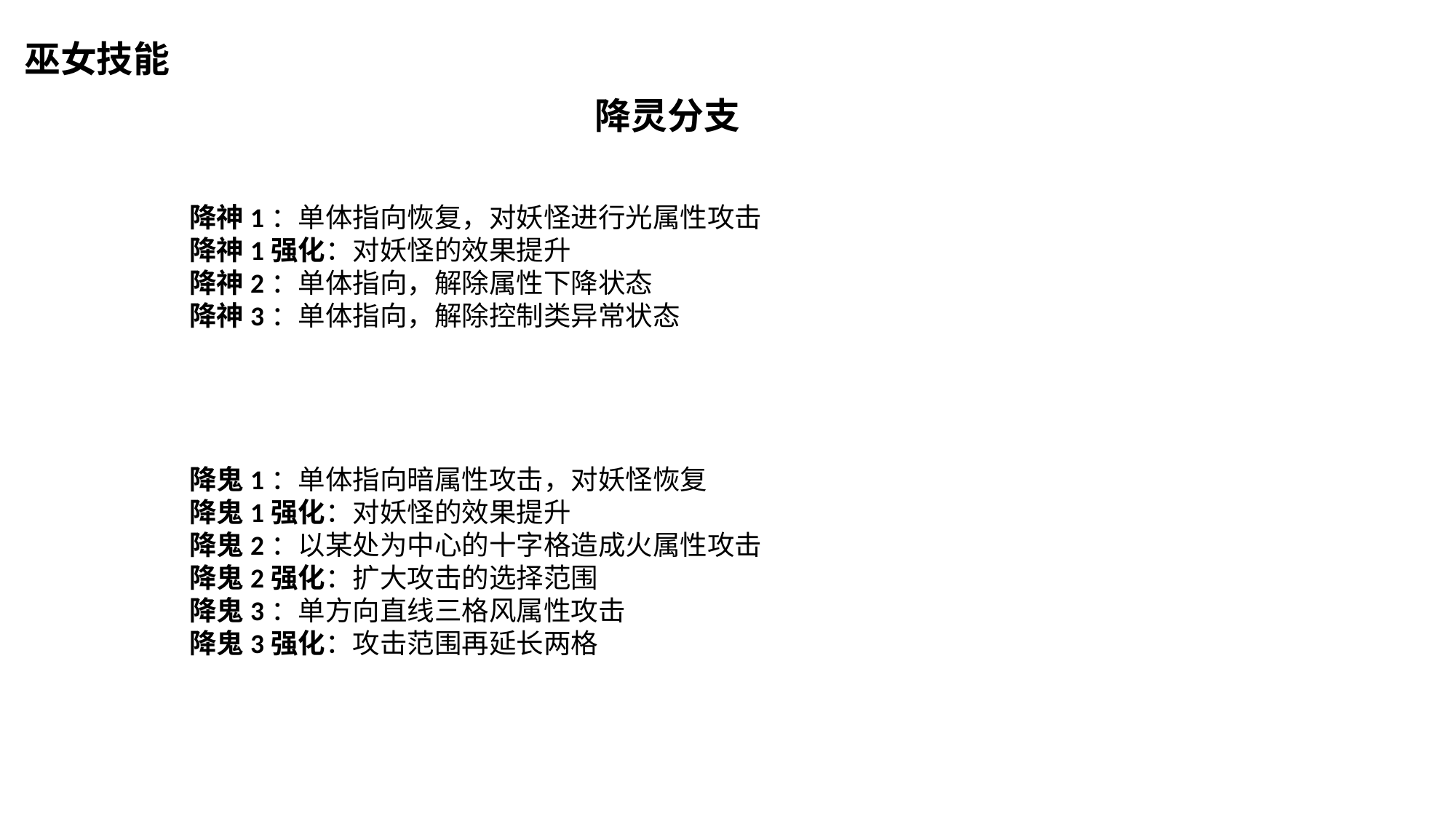

巫女技能
降灵分支
降神1：单体指向恢复，对妖怪进行光属性攻击
降神1强化：对妖怪的效果提升
降神2：单体指向，解除属性下降状态
降神3：单体指向，解除控制类异常状态
降鬼1：单体指向暗属性攻击，对妖怪恢复
降鬼1强化：对妖怪的效果提升
降鬼2：以某处为中心的十字格造成火属性攻击
降鬼2强化：扩大攻击的选择范围
降鬼3：单方向直线三格风属性攻击
降鬼3强化：攻击范围再延长两格